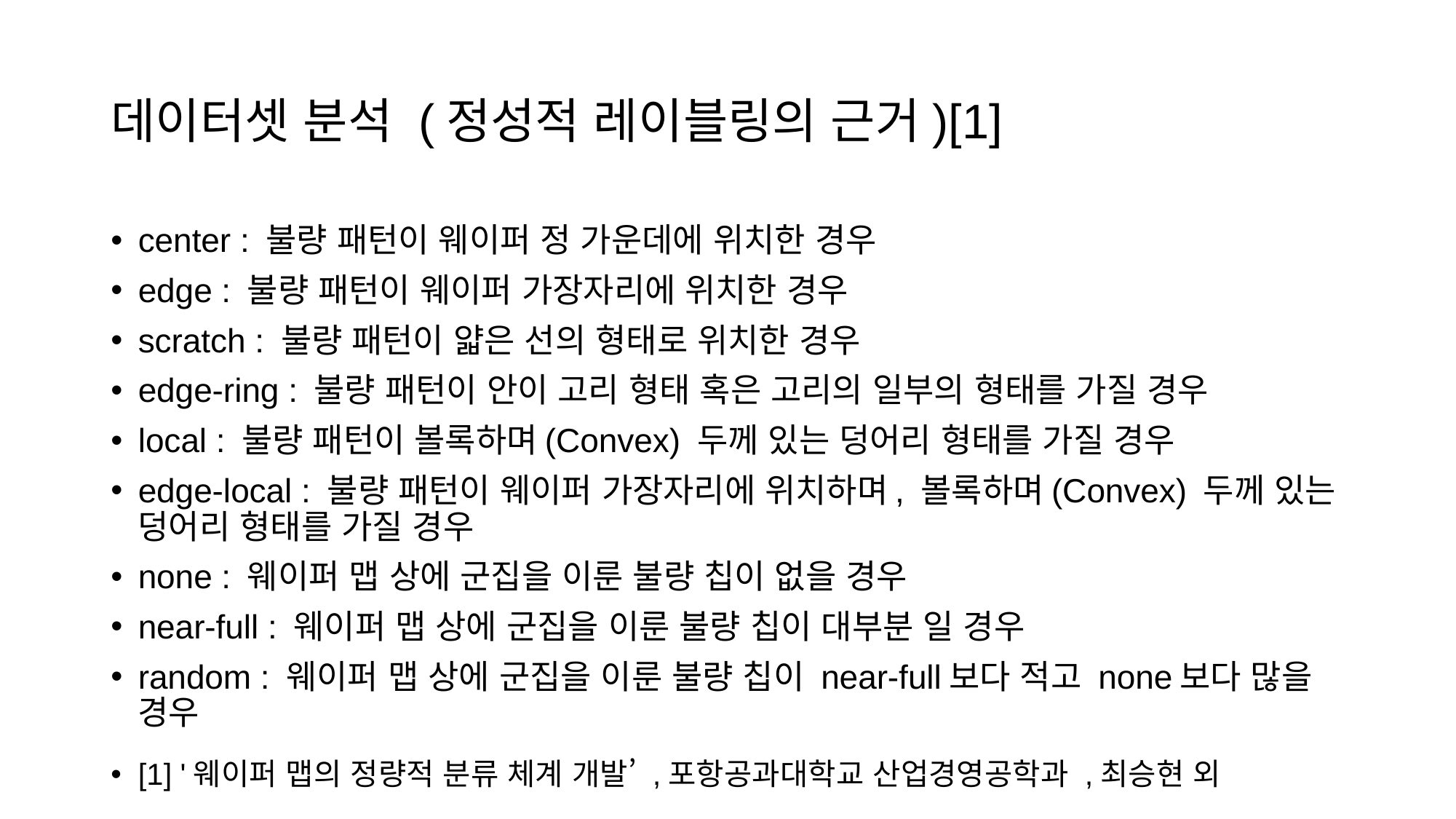

# 데이터셋 분석 (정성적 레이블링의 근거)[1]
center : 불량 패턴이 웨이퍼 정 가운데에 위치한 경우
edge : 불량 패턴이 웨이퍼 가장자리에 위치한 경우
scratch : 불량 패턴이 얇은 선의 형태로 위치한 경우
edge-ring : 불량 패턴이 안이 고리 형태 혹은 고리의 일부의 형태를 가질 경우
local : 불량 패턴이 볼록하며(Convex) 두께 있는 덩어리 형태를 가질 경우
edge-local : 불량 패턴이 웨이퍼 가장자리에 위치하며, 볼록하며(Convex) 두께 있는 덩어리 형태를 가질 경우
none : 웨이퍼 맵 상에 군집을 이룬 불량 칩이 없을 경우
near-full : 웨이퍼 맵 상에 군집을 이룬 불량 칩이 대부분 일 경우
random : 웨이퍼 맵 상에 군집을 이룬 불량 칩이 near-full보다 적고 none보다 많을 경우

[1] '웨이퍼 맵의 정량적 분류 체계 개발’ ,포항공과대학교 산업경영공학과 ,최승현 외